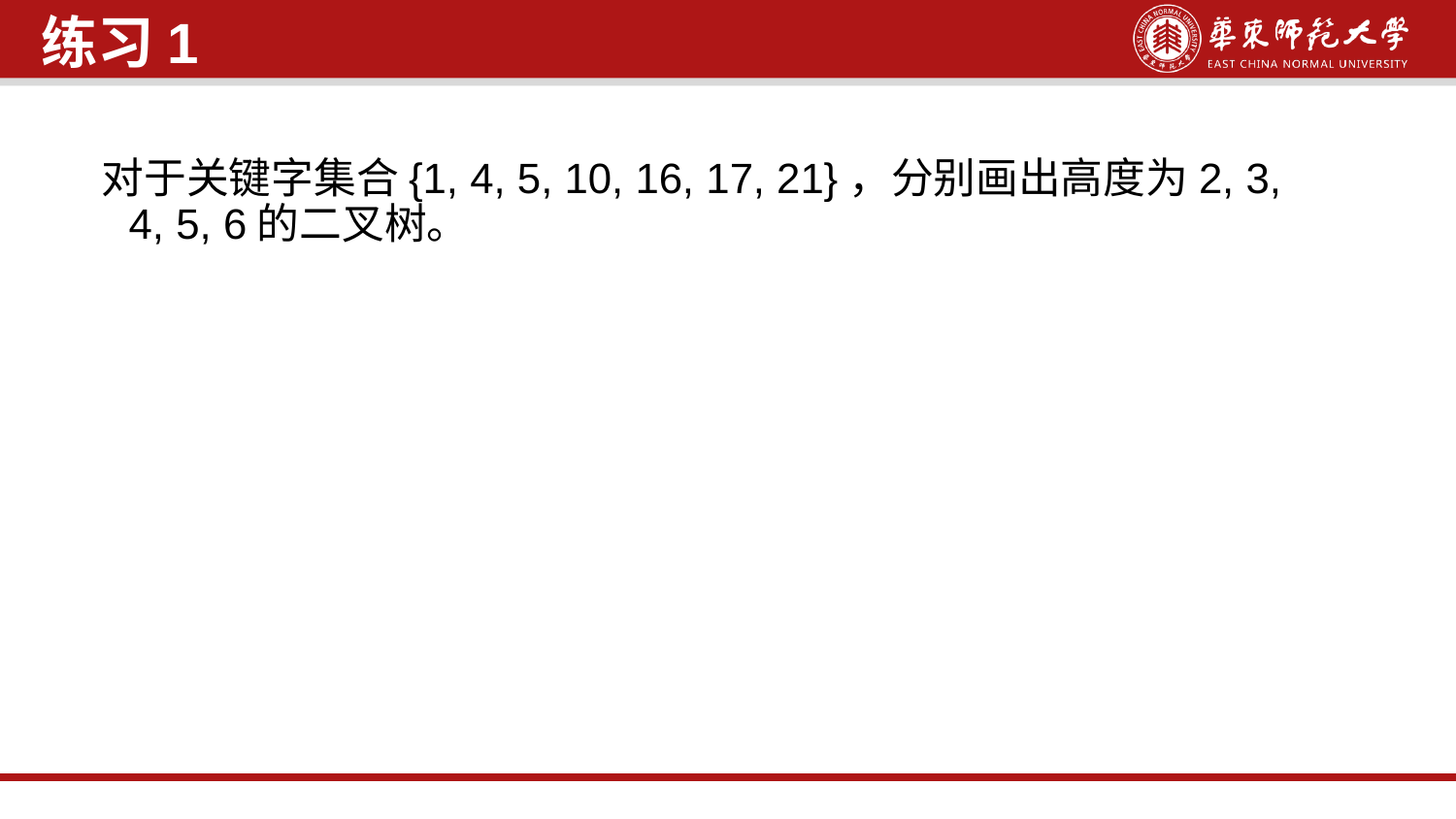

14
练习1
对于关键字集合{1, 4, 5, 10, 16, 17, 21}，分别画出高度为2, 3, 4, 5, 6的二叉树。